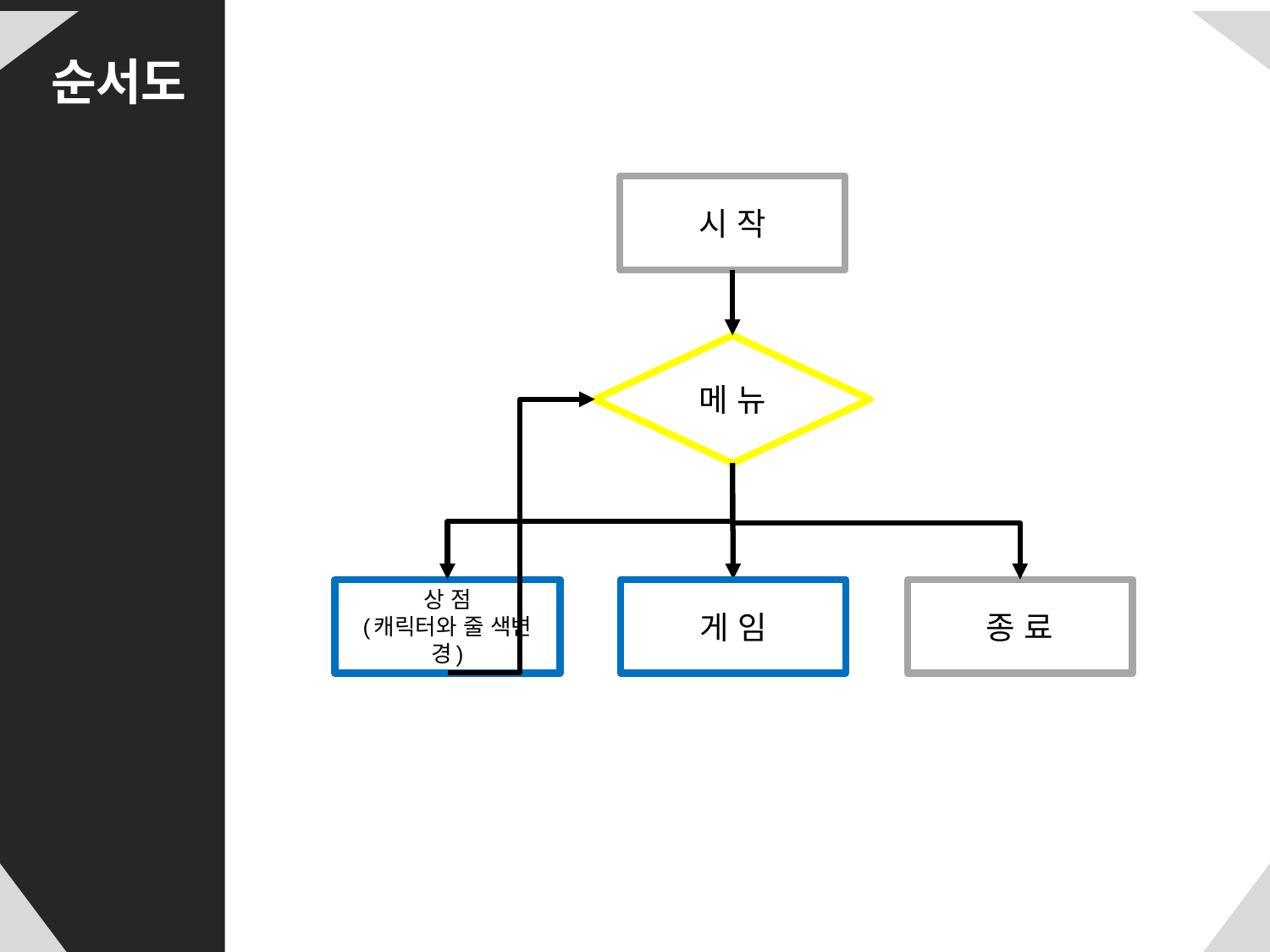

순서도
시 작
메 뉴
상 점
(캐릭터와 줄 색변경)
게 임
종 료